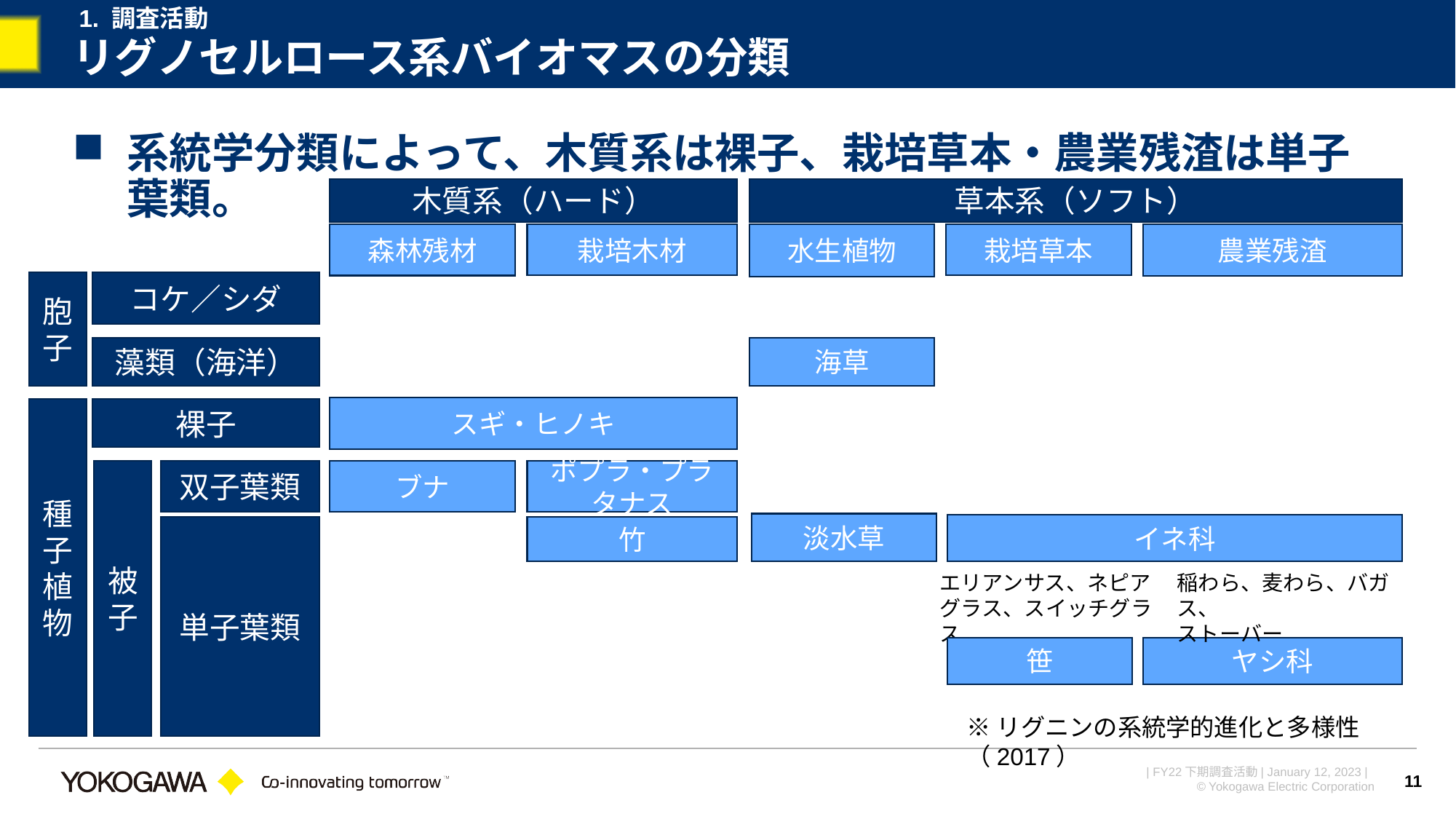

1. 調査活動
リグノセルロース系バイオマスの分類
系統学分類によって、木質系は裸子、栽培草本・農業残渣は単子葉類。
草本系（ソフト）
木質系（ハード）
栽培木材
水生植物
栽培草本
森林残材
農業残渣
胞子
コケ／シダ
藻類（海洋）
海草
スギ・ヒノキ
種子植物
裸子
ブナ
ポプラ・プラタナス
双子葉類
被子
淡水草
イネ科
単子葉類
竹
エリアンサス、ネピアグラス、スイッチグラス
稲わら、麦わら、バガス、
ストーバー
笹
ヤシ科
※リグニンの系統学的進化と多様性（2017）
11